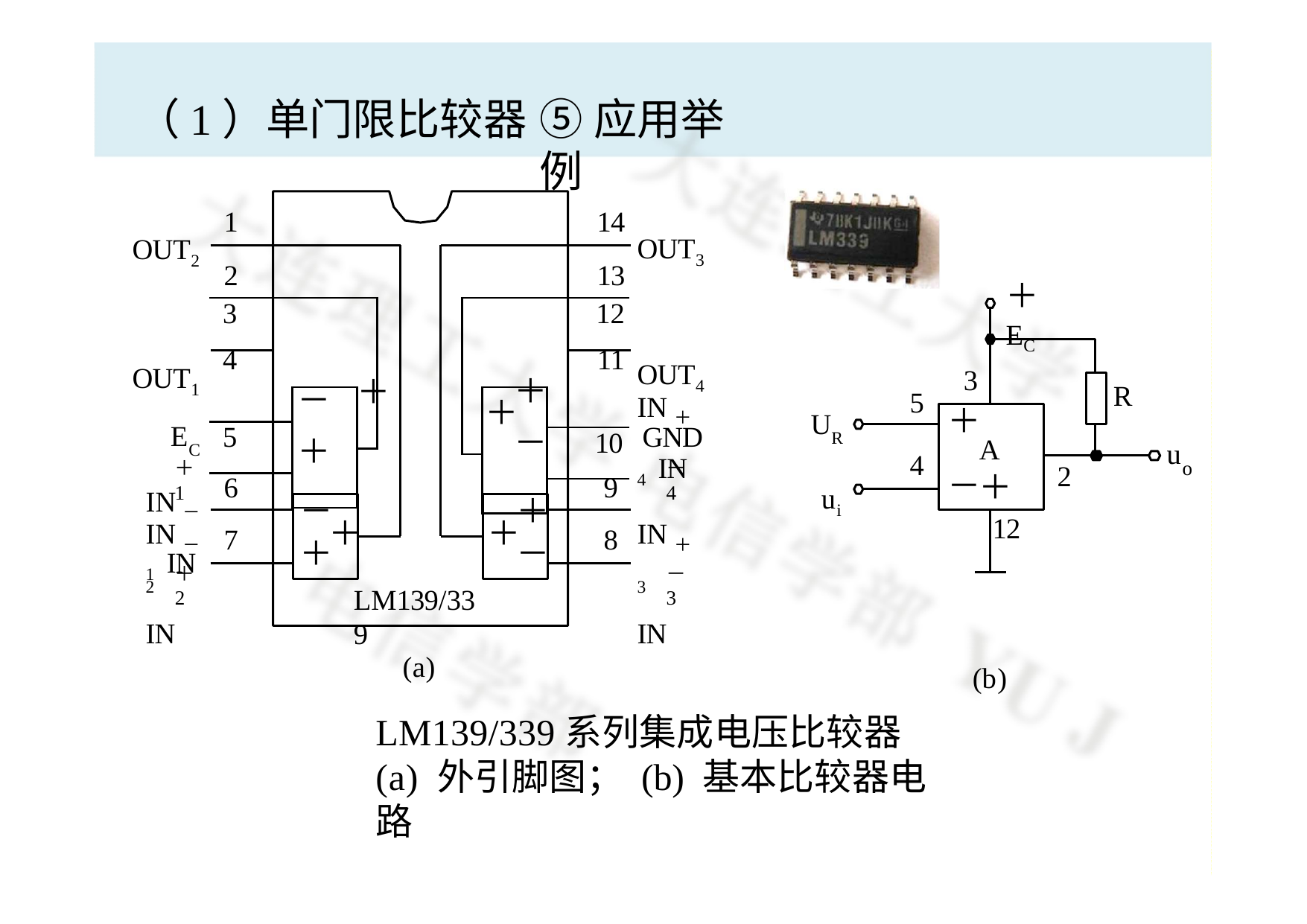

# （1）单门限比较器
⑤应用举例

1
14
OUT2  OUT1
EC
IN－1  IN
OUT3  OUT4  GND

2
13
＋EC
| 3 4 |  |  |
| --- | --- | --- |
|  | － ＋ | ＋ |
| 5 |  |  |
|  |  |  |
|  |  |  |
| 12 11 |  |  |
| --- | --- | --- |
|  | ＋ ＋ － |  |
|  |  | 10 |
|  |  |  |
|  |  |  |

3
IN＋4  IN

R
5
＋

UR
ui

A ＋
u
4

o
＋1
IN－2
IN
－4
IN＋3
IN
2
－
6
9

－
＋

12
＋
＋
7
8
＋
－

＋2
－3

LM139/339
(a)
LM139/339系列集成电压比较器
(a) 外引脚图； (b) 基本比较器电路
(b)